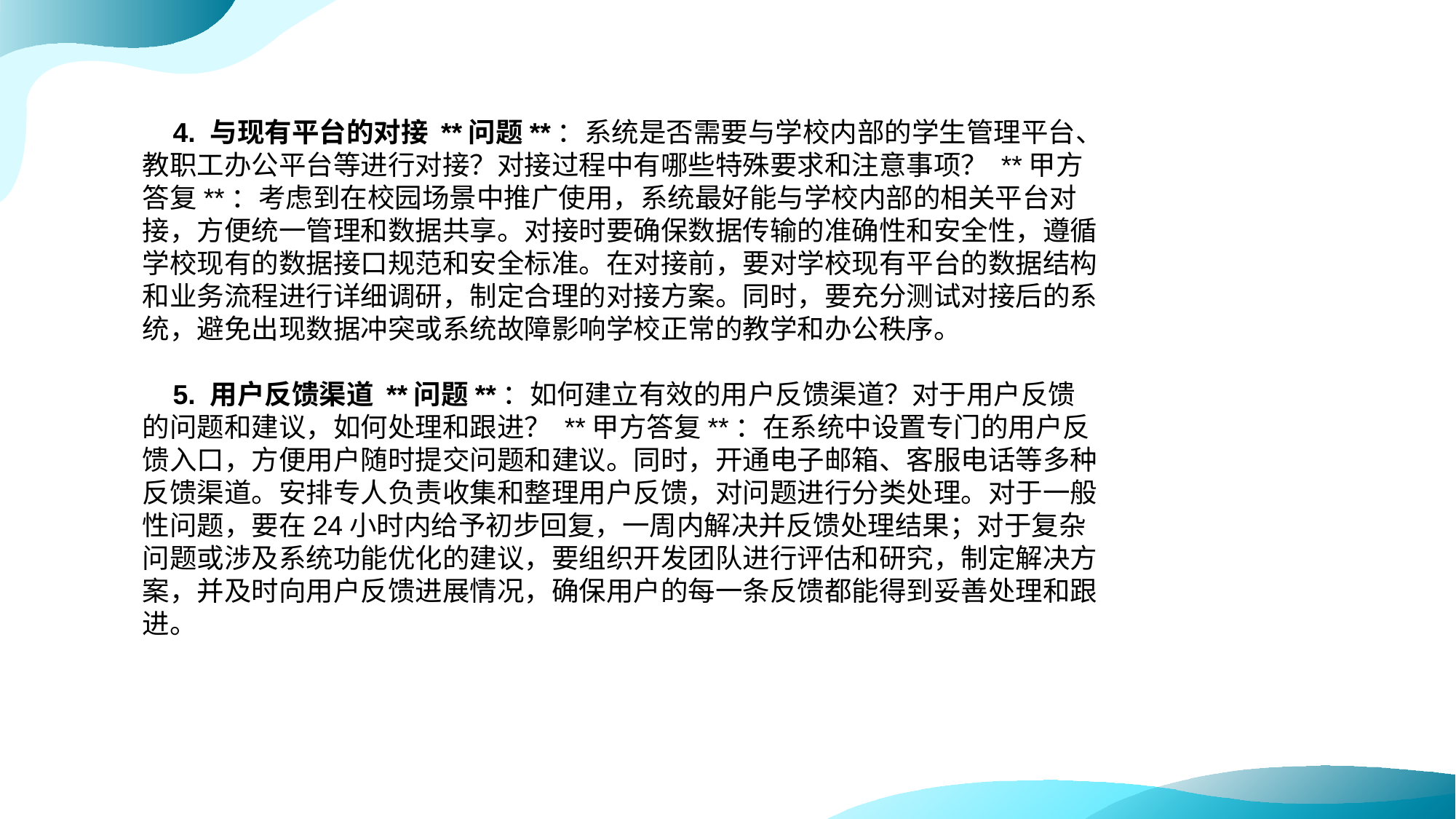

4. 与现有平台的对接 **问题**：系统是否需要与学校内部的学生管理平台、教职工办公平台等进行对接？对接过程中有哪些特殊要求和注意事项？ **甲方答复**：考虑到在校园场景中推广使用，系统最好能与学校内部的相关平台对接，方便统一管理和数据共享。对接时要确保数据传输的准确性和安全性，遵循学校现有的数据接口规范和安全标准。在对接前，要对学校现有平台的数据结构和业务流程进行详细调研，制定合理的对接方案。同时，要充分测试对接后的系统，避免出现数据冲突或系统故障影响学校正常的教学和办公秩序。

    5. 用户反馈渠道 **问题**：如何建立有效的用户反馈渠道？对于用户反馈的问题和建议，如何处理和跟进？ **甲方答复**：在系统中设置专门的用户反馈入口，方便用户随时提交问题和建议。同时，开通电子邮箱、客服电话等多种反馈渠道。安排专人负责收集和整理用户反馈，对问题进行分类处理。对于一般性问题，要在24小时内给予初步回复，一周内解决并反馈处理结果；对于复杂问题或涉及系统功能优化的建议，要组织开发团队进行评估和研究，制定解决方案，并及时向用户反馈进展情况，确保用户的每一条反馈都能得到妥善处理和跟进。